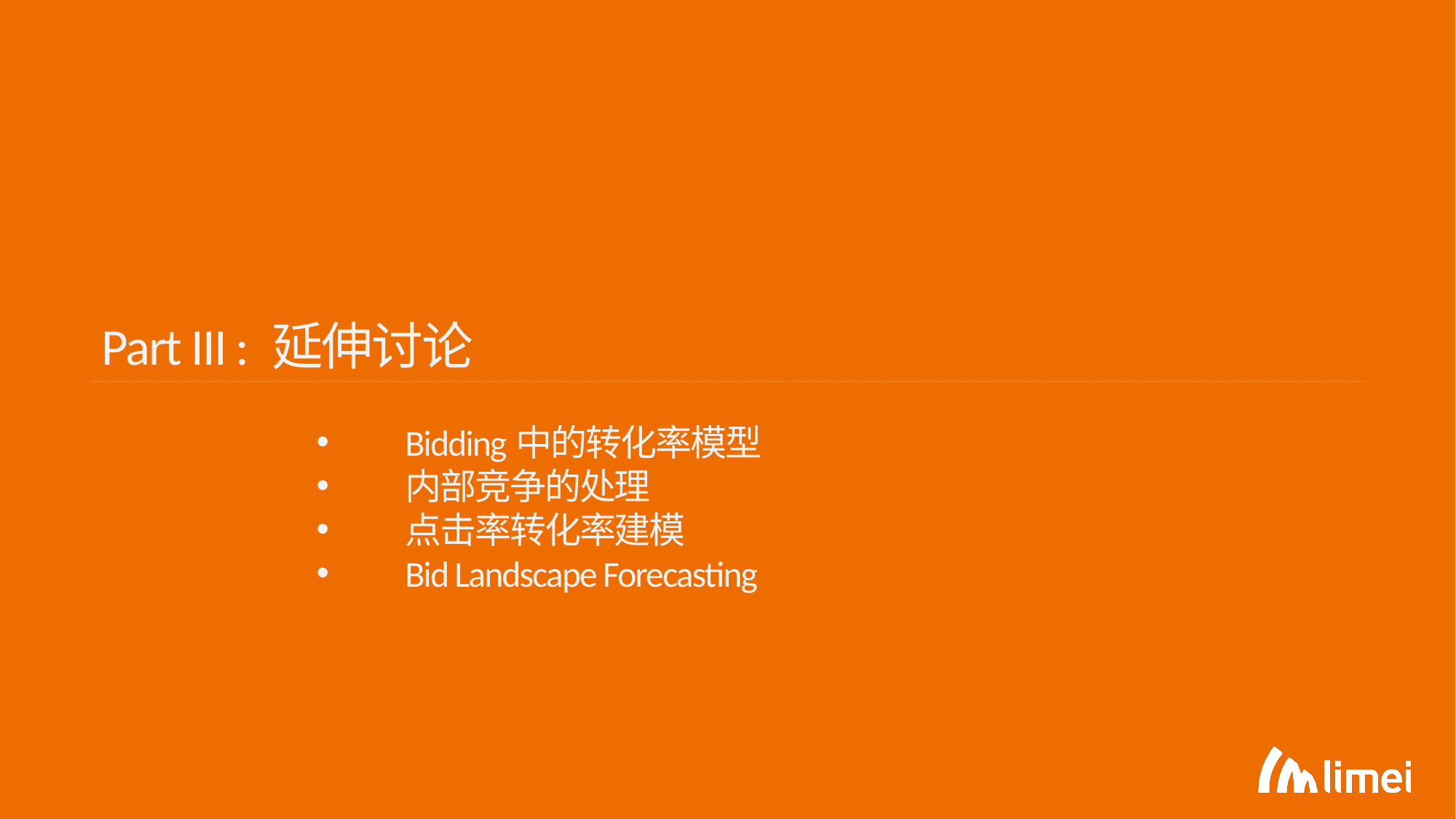

Part III : 延伸讨论
Bidding中的转化率模型
内部竞争的处理
点击率转化率建模
Bid Landscape Forecasting